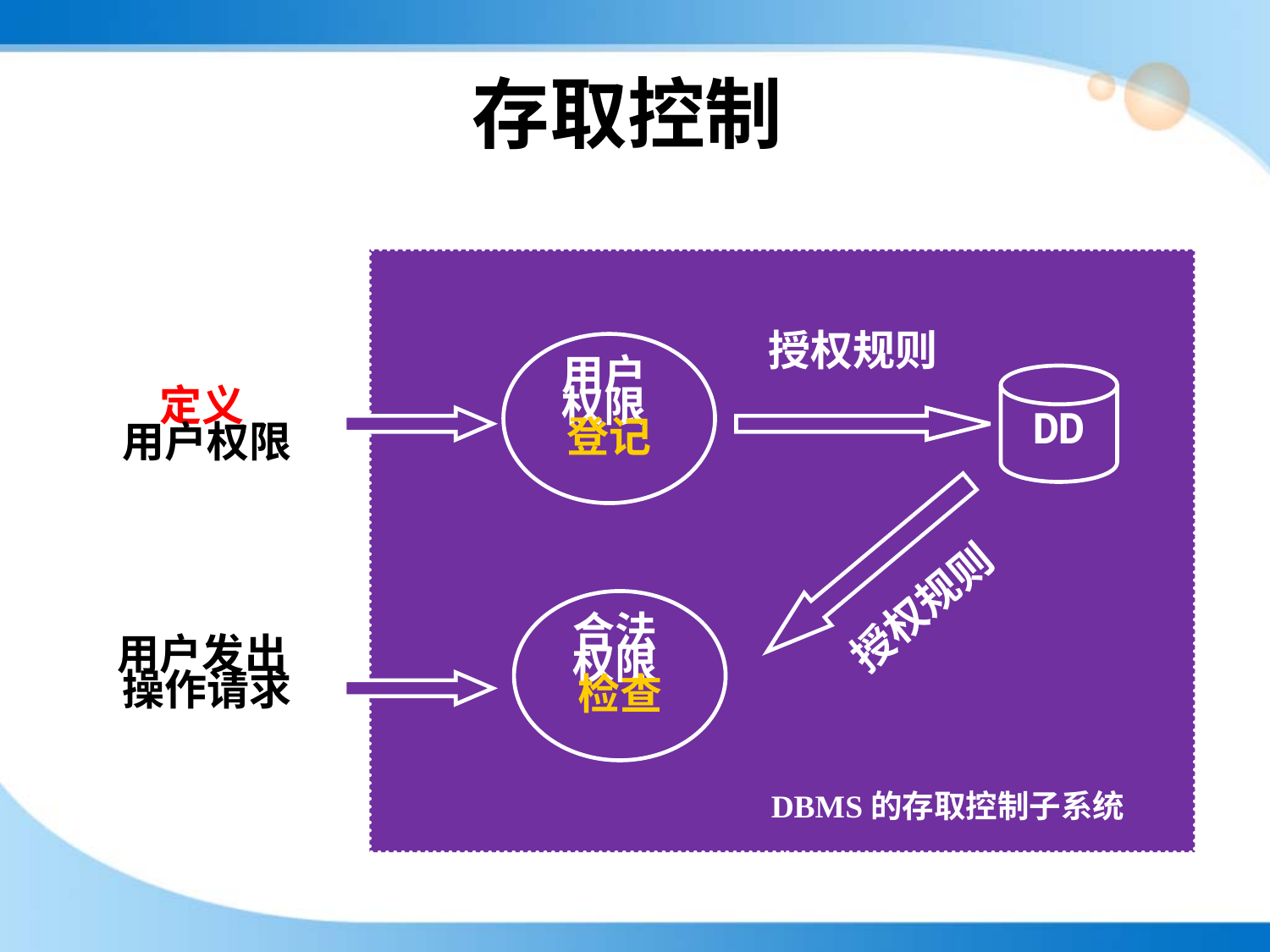

存取控制

授权规则
用户
权限
登记
DD
定义
用户权限

授权规则
合法
权限
检查
用户发出
操作请求

DBMS的存取控制子系统